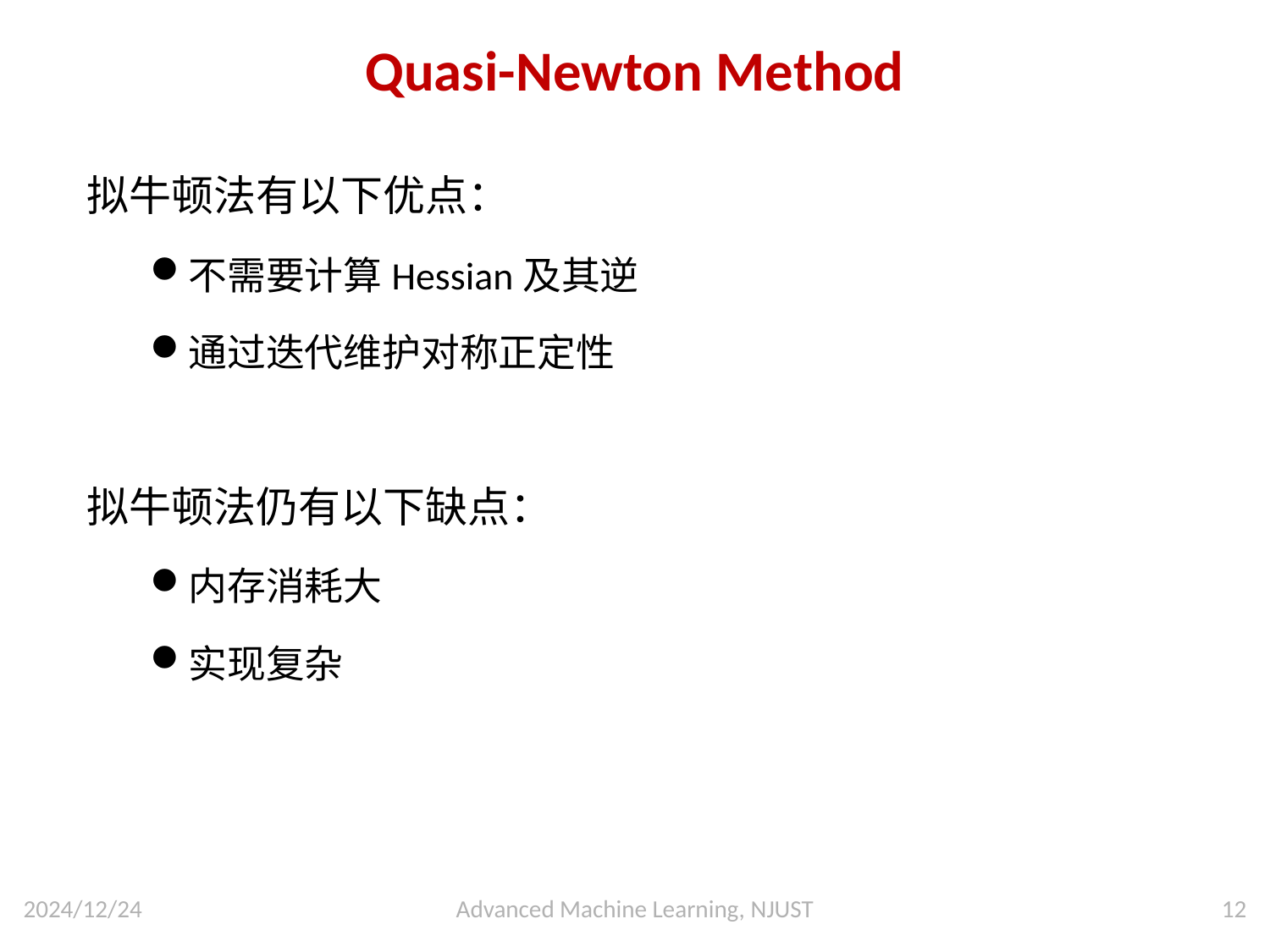

# Quasi-Newton Method
拟牛顿法有以下优点：
不需要计算Hessian及其逆
通过迭代维护对称正定性

拟牛顿法仍有以下缺点：
内存消耗大
实现复杂

2024/12/24
Advanced Machine Learning, NJUST
12